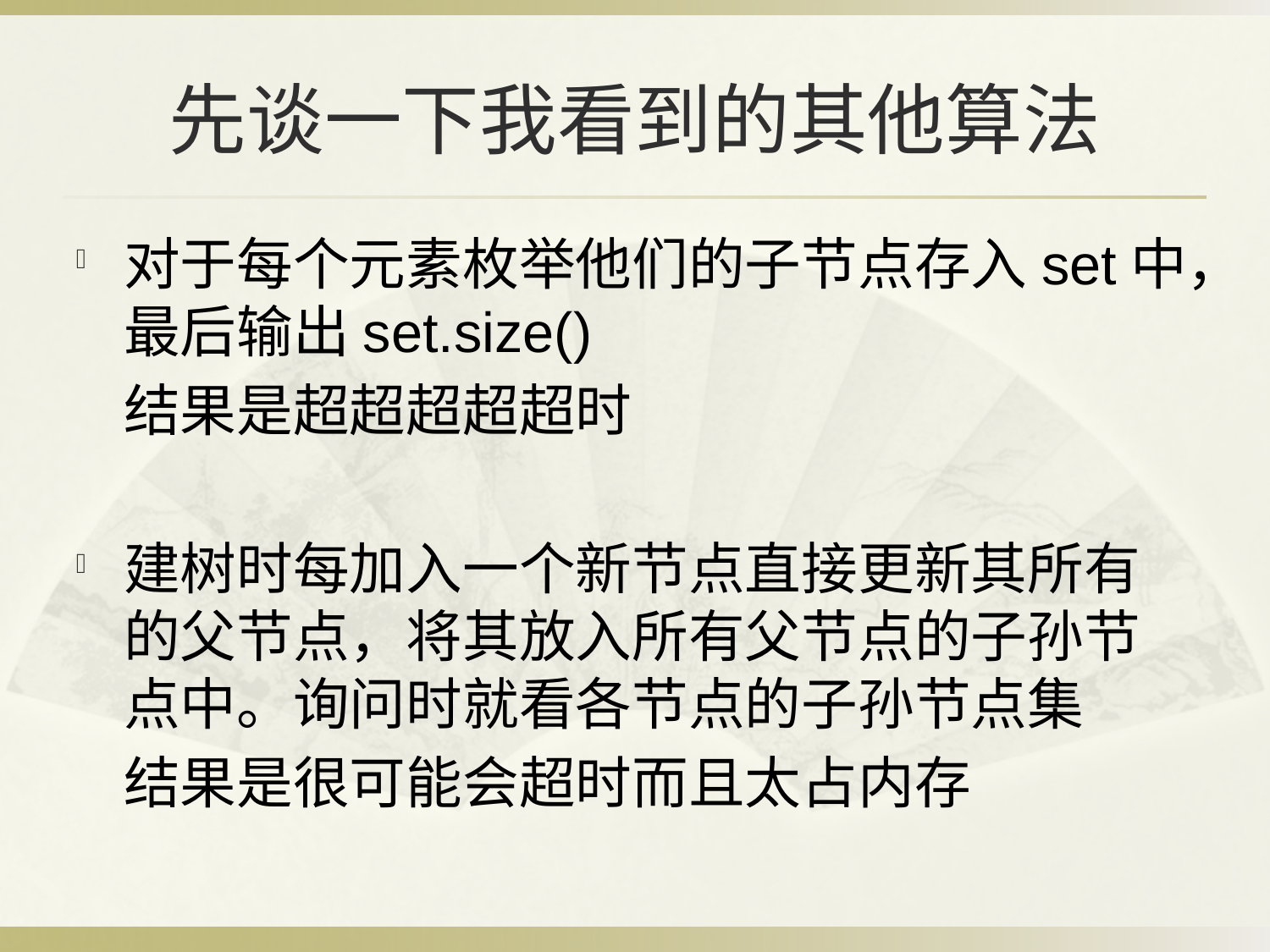

# 先谈一下我看到的其他算法
对于每个元素枚举他们的子节点存入set中，最后输出set.size()
	结果是超超超超超时

建树时每加入一个新节点直接更新其所有的父节点，将其放入所有父节点的子孙节点中。询问时就看各节点的子孙节点集
	结果是很可能会超时而且太占内存